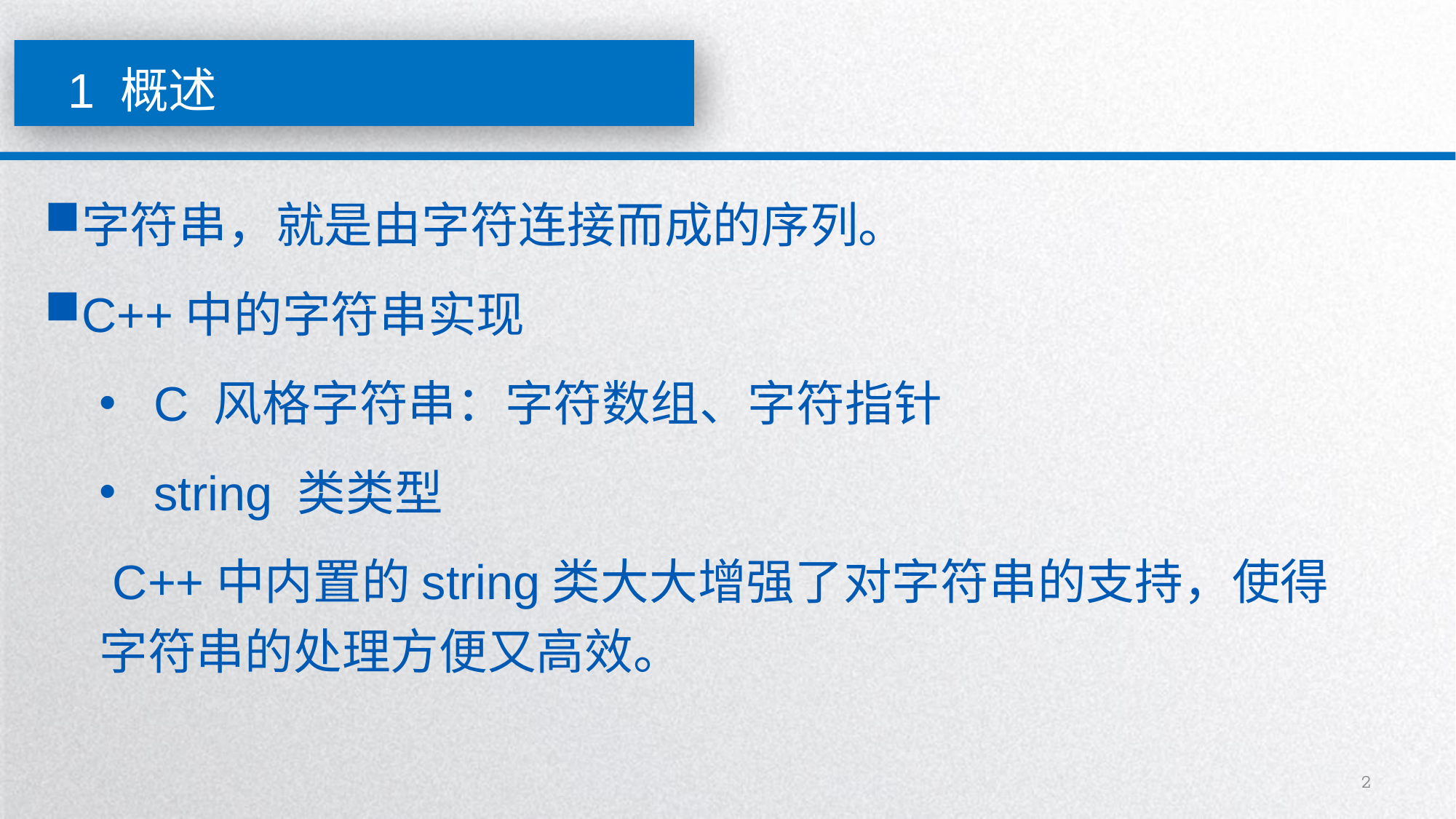

1 概述
字符串，就是由字符连接而成的序列。
C++中的字符串实现
C 风格字符串：字符数组、字符指针
string 类类型
 C++中内置的string类大大增强了对字符串的支持，使得字符串的处理方便又高效。

2